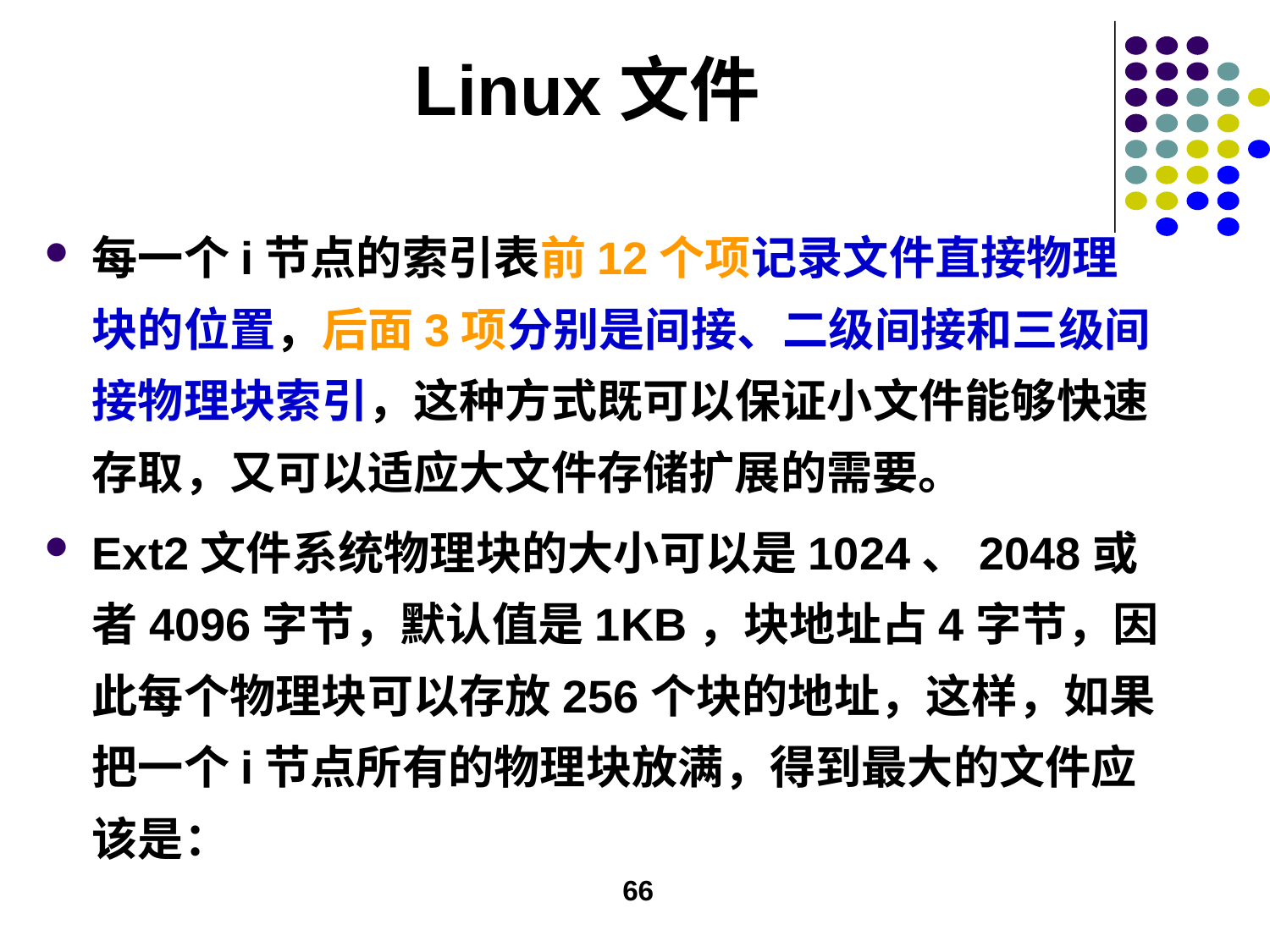

# Linux文件
每一个i节点的索引表前12个项记录文件直接物理块的位置，后面3项分别是间接、二级间接和三级间接物理块索引，这种方式既可以保证小文件能够快速存取，又可以适应大文件存储扩展的需要。
Ext2文件系统物理块的大小可以是1024、2048或者4096字节，默认值是1KB，块地址占4字节，因此每个物理块可以存放256个块的地址，这样，如果把一个i节点所有的物理块放满，得到最大的文件应该是：
66